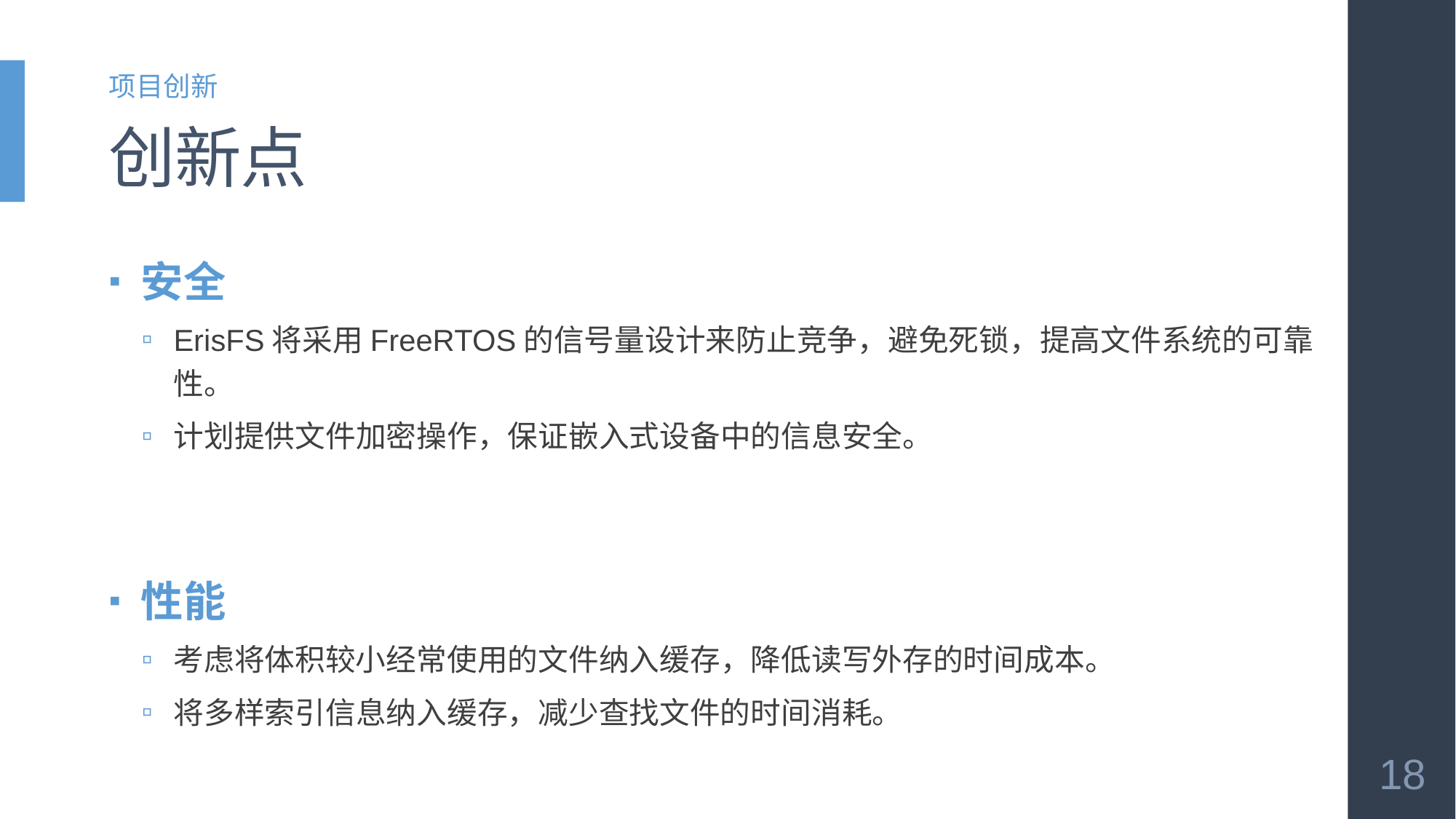

项目创新
# 创新点
安全
ErisFS将采用FreeRTOS的信号量设计来防止竞争，避免死锁，提高文件系统的可靠性。
计划提供文件加密操作，保证嵌入式设备中的信息安全。

性能
考虑将体积较小经常使用的文件纳入缓存，降低读写外存的时间成本。
将多样索引信息纳入缓存，减少查找文件的时间消耗。
18